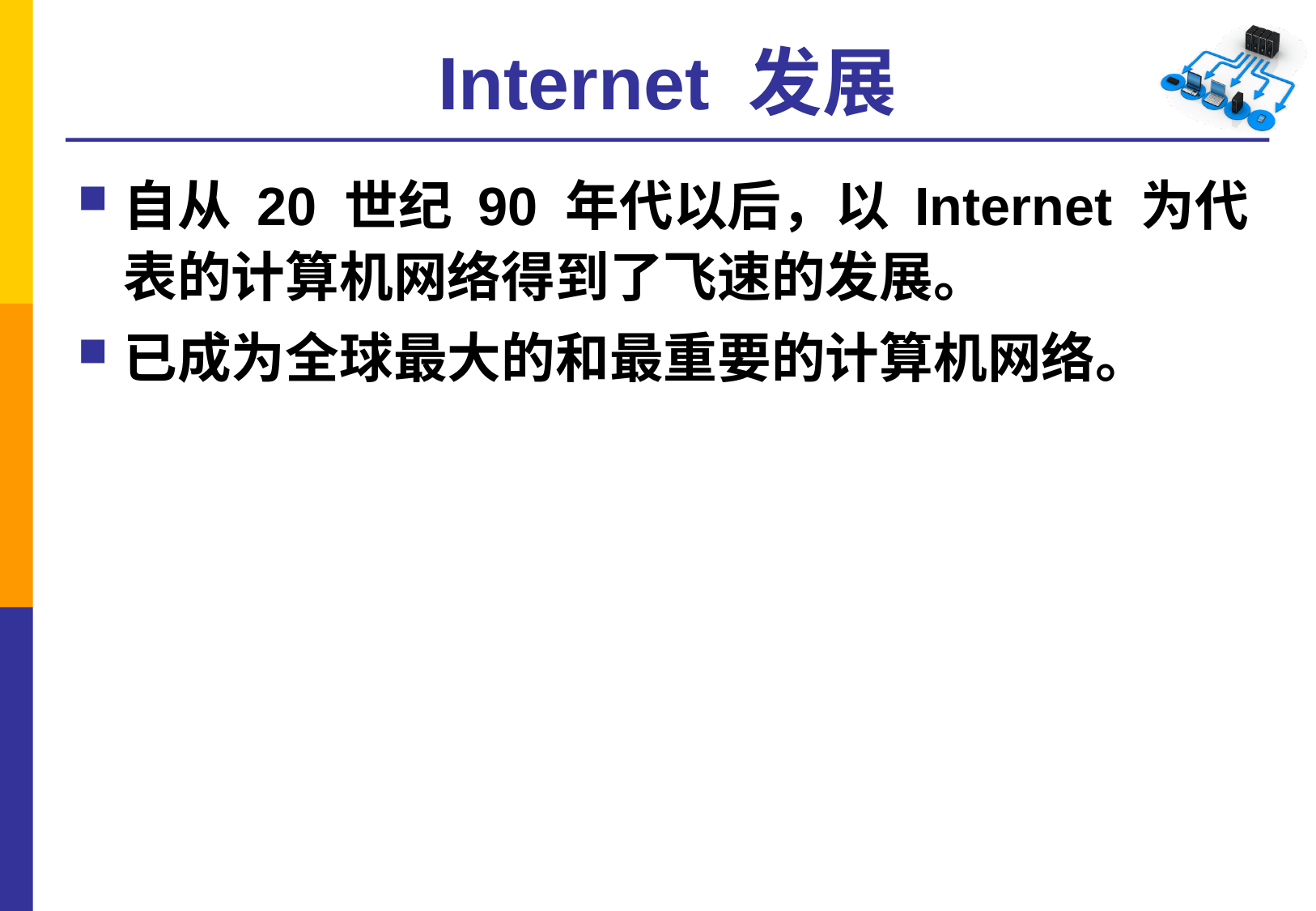

# Internet 发展
自从 20 世纪 90 年代以后，以 Internet 为代表的计算机网络得到了飞速的发展。
已成为全球最大的和最重要的计算机网络。